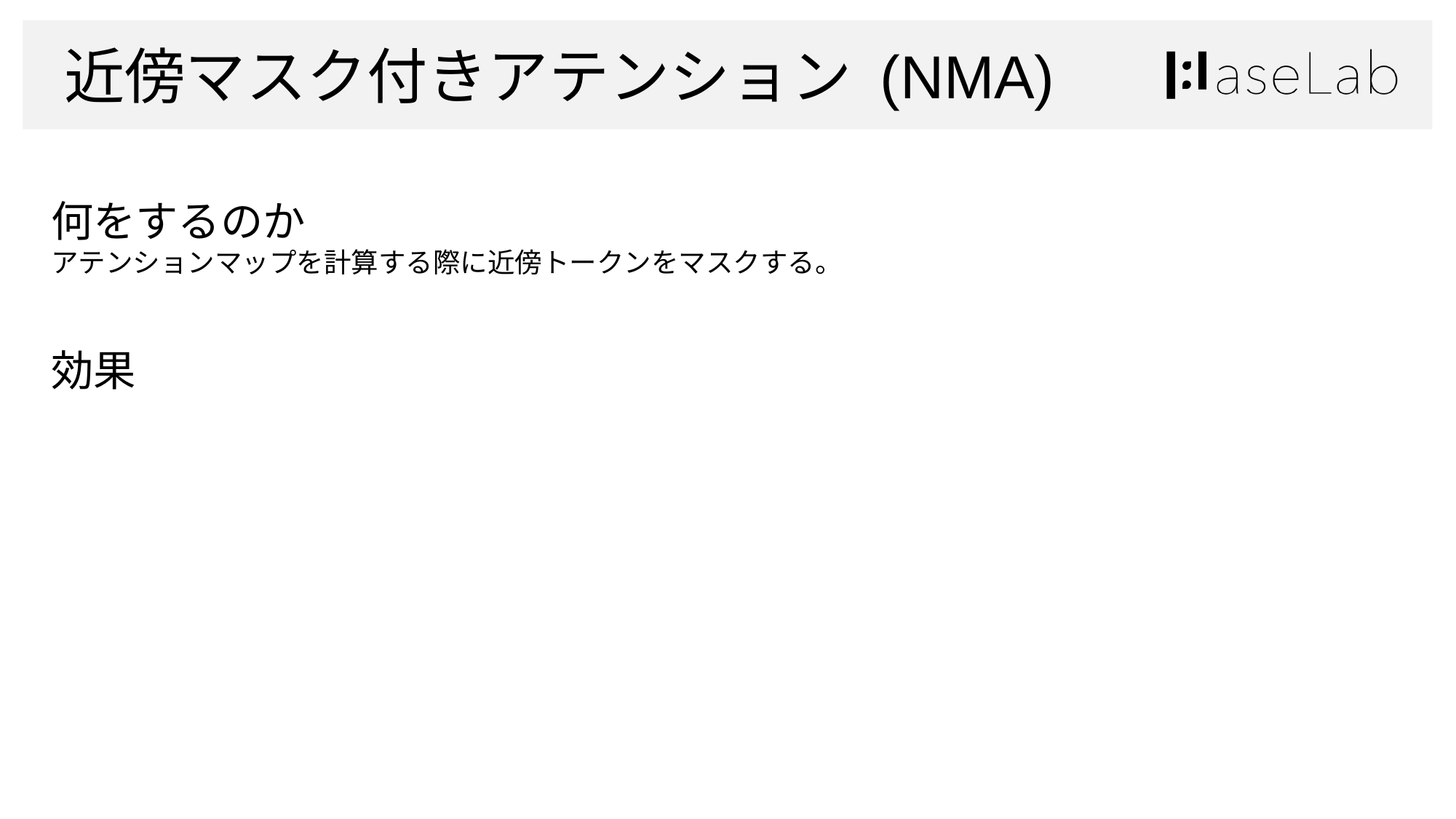

近傍マスク付きアテンション (NMA)
何をするのか
アテンションマップを計算する際に近傍トークンをマスクする。

効果